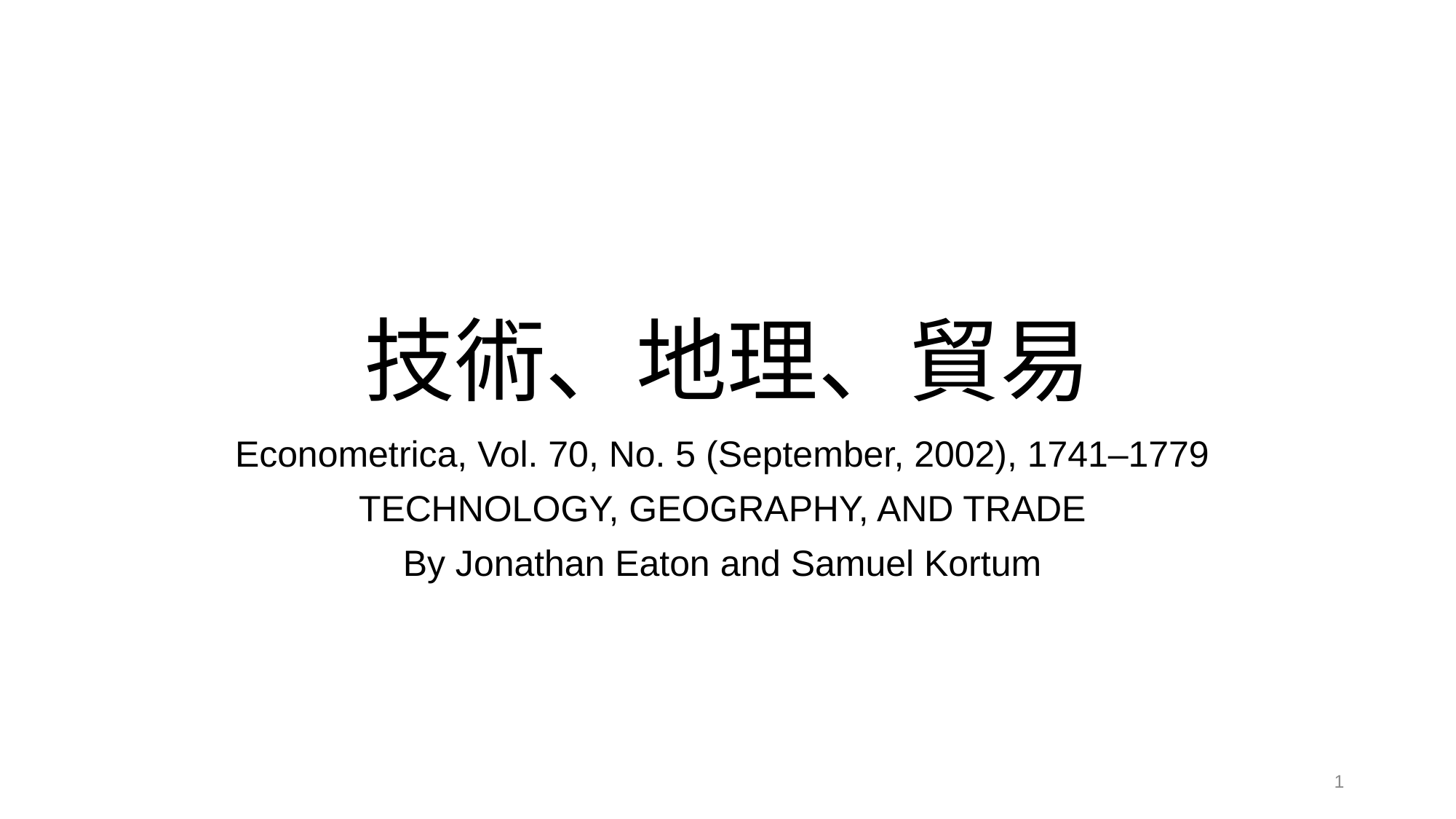

# 技術、地理、貿易
Econometrica, Vol. 70, No. 5 (September, 2002), 1741–1779
TECHNOLOGY, GEOGRAPHY, AND TRADE
By Jonathan Eaton and Samuel Kortum

1